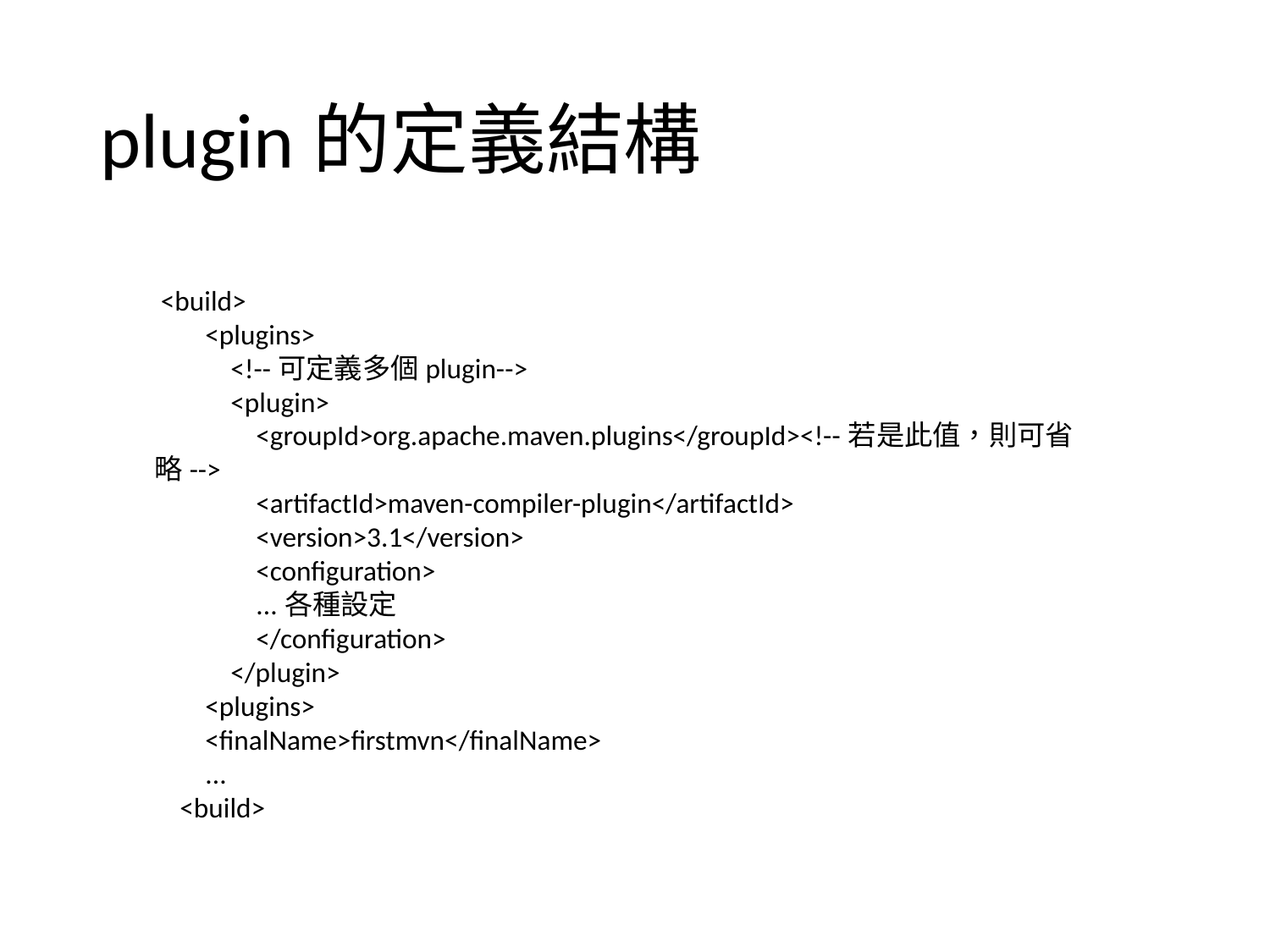

# plugin的定義結構

 <build>
        <plugins>
            <!--可定義多個plugin-->
            <plugin>
                <groupId>org.apache.maven.plugins</groupId><!--若是此值，則可省略-->
                <artifactId>maven-compiler-plugin</artifactId>
                <version>3.1</version>
                <configuration>
                ...各種設定
                </configuration>
            </plugin>
        <plugins>
        <finalName>firstmvn</finalName>
        ...
    <build>